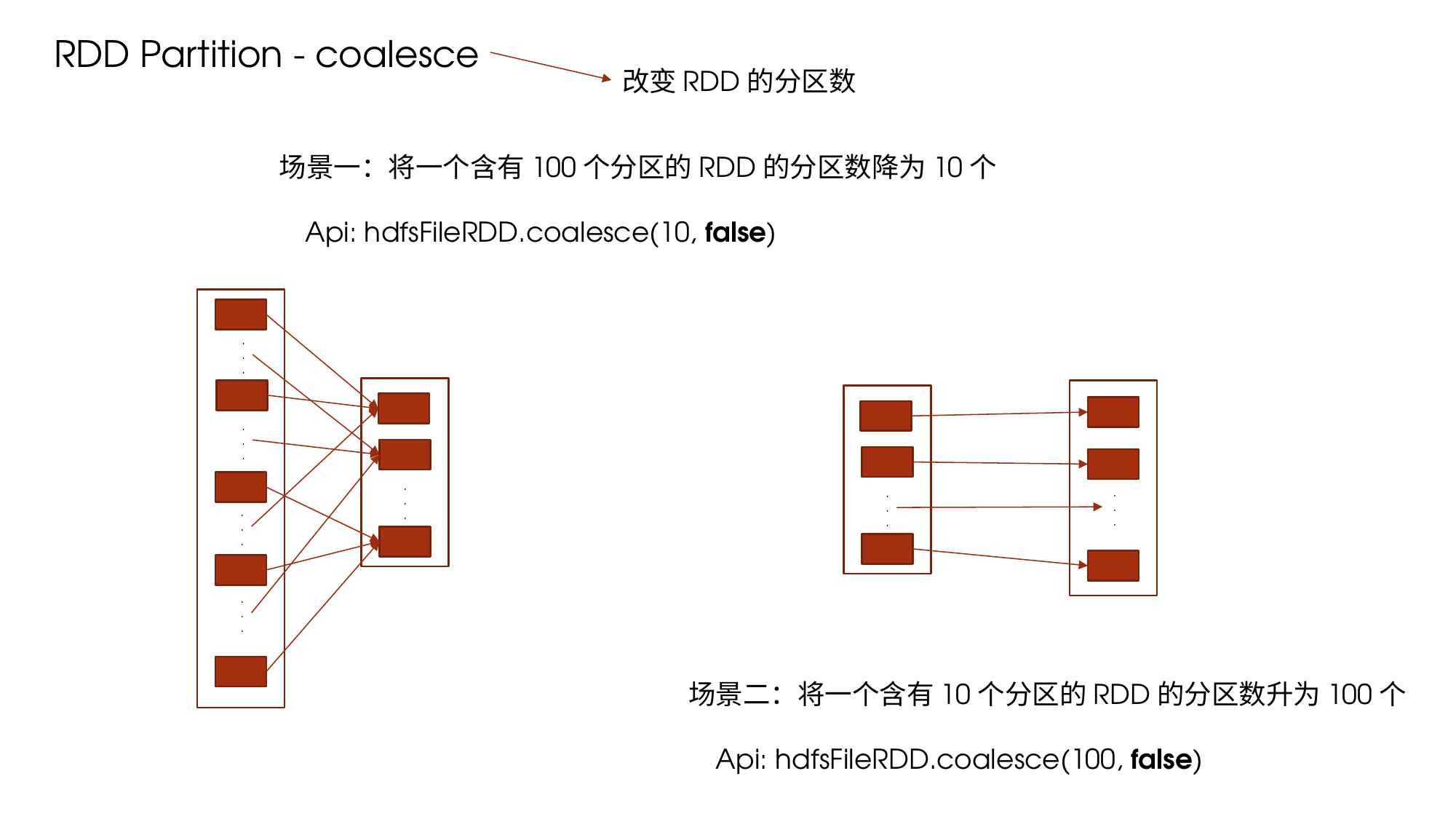

RDD Partition - coalesce
改变RDD的分区数
场景一：将一个含有100个分区的RDD的分区数降为10个
Api: hdfsFileRDD.coalesce(10, false)

.
.
.

.
.
.

.
.
.
.
.
.
.
.
.
.
.
.

.
.
.

场景二：将一个含有10个分区的RDD的分区数升为100个
Api: hdfsFileRDD.coalesce(100, false)